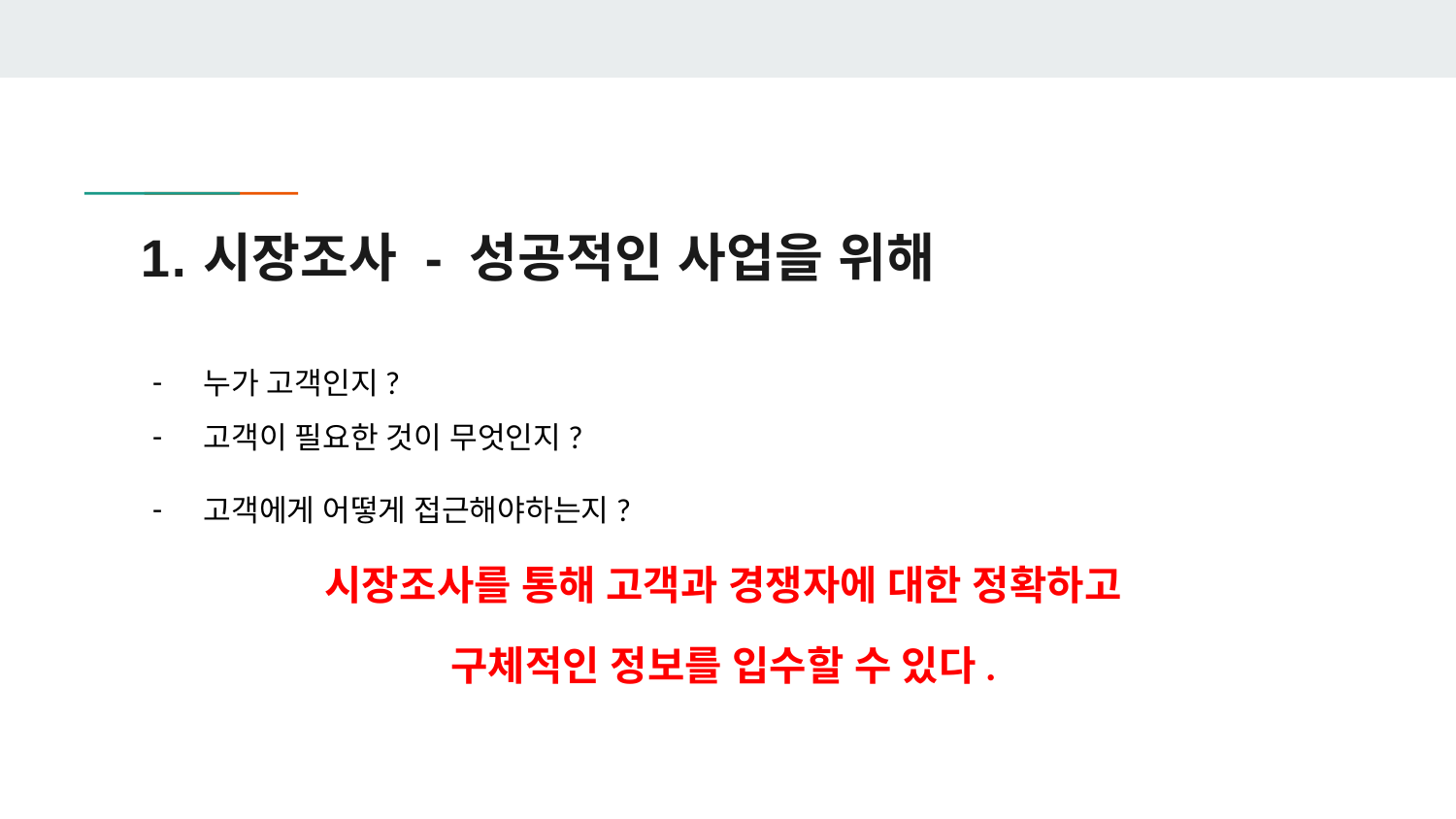

# 시장조사 - 성공적인 사업을 위해
누가 고객인지?
고객이 필요한 것이 무엇인지?
고객에게 어떻게 접근해야하는지?
시장조사를 통해 고객과 경쟁자에 대한 정확하고
구체적인 정보를 입수할 수 있다.